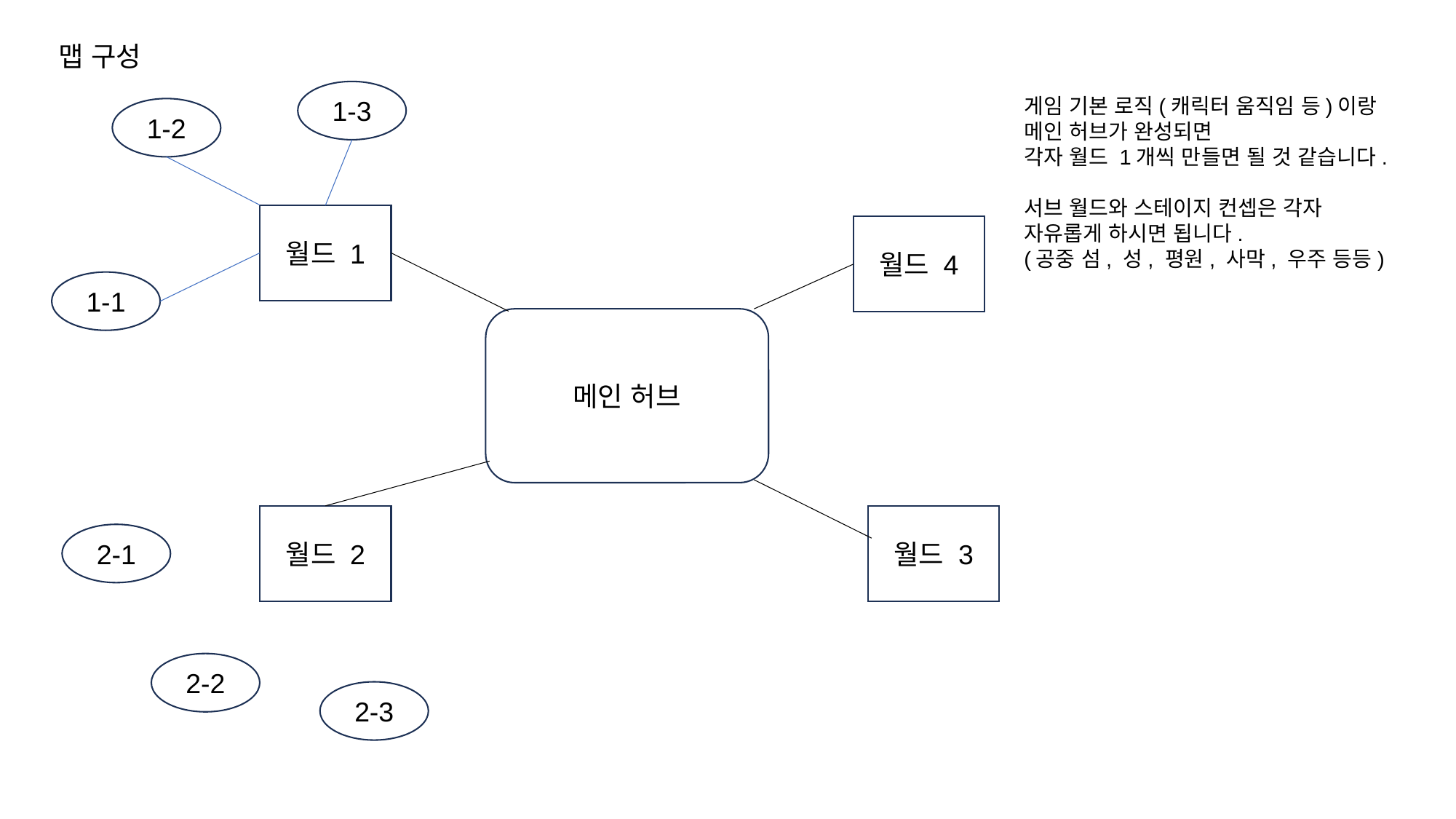

맵 구성
1-3
게임 기본 로직(캐릭터 움직임 등)이랑
메인 허브가 완성되면
각자 월드 1개씩 만들면 될 것 같습니다.

서브 월드와 스테이지 컨셉은 각자 자유롭게 하시면 됩니다.
(공중 섬, 성, 평원, 사막, 우주 등등)
1-2
월드 1
월드 4
1-1
메인 허브
월드 2
월드 3
2-1
2-2
2-3